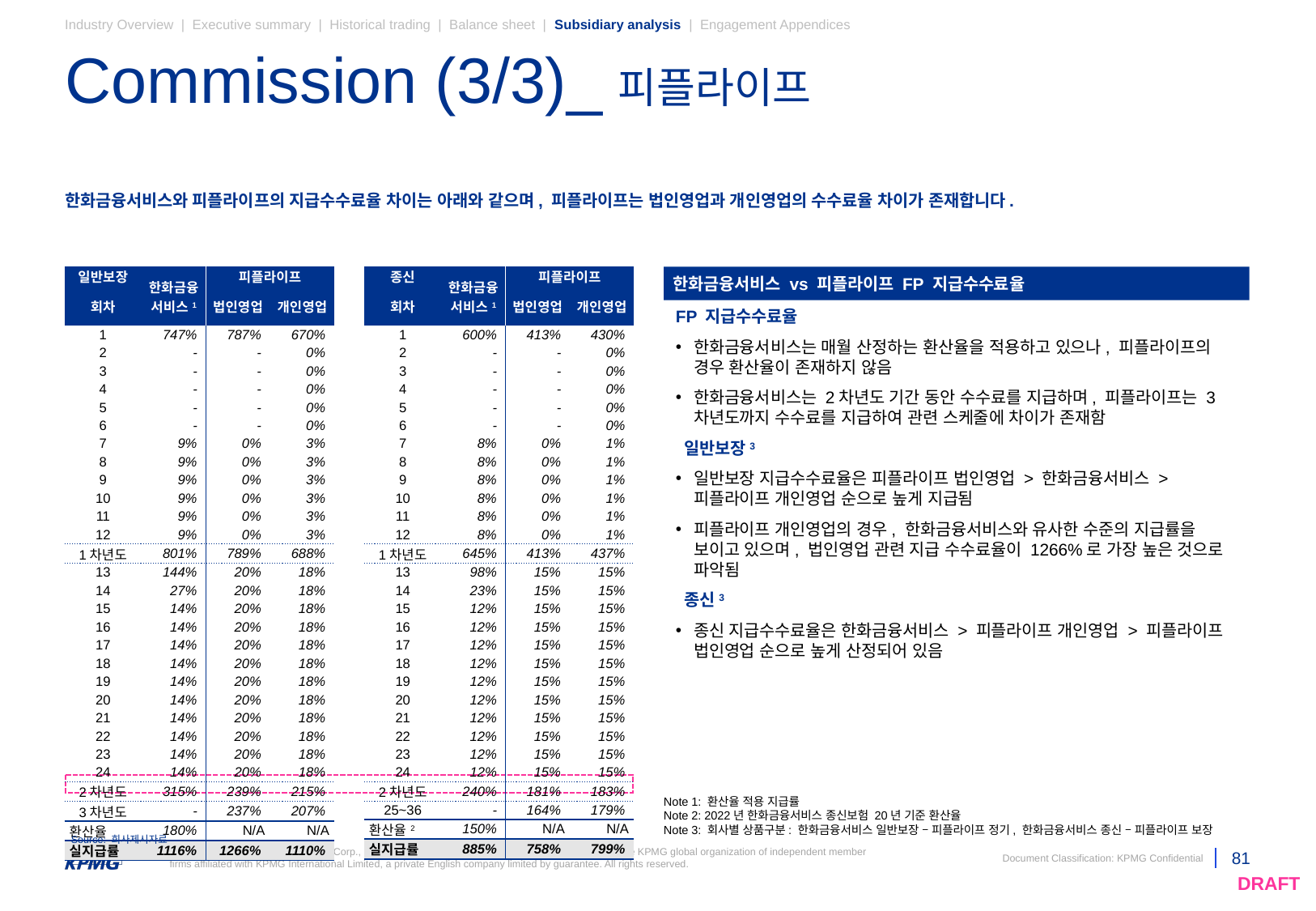

Industry Overview  |  Executive summary  |  Historical trading  |  Balance sheet  |  Subsidiary analysis  |  Engagement Appendices
# Commission (3/3)_피플라이프
한화금융서비스와 피플라이프의 지급수수료율 차이는 아래와 같으며, 피플라이프는 법인영업과 개인영업의 수수료율 차이가 존재합니다.
| 일반보장 | 한화금융서비스1 | 피플라이프 |  |
| --- | --- | --- | --- |
| 회차 |  | 법인영업 | 개인영업 |
| 1 | 747% | 787% | 670% |
| 2 | - | - | 0% |
| 3 | - | - | 0% |
| 4 | - | - | 0% |
| 5 | - | - | 0% |
| 6 | - | - | 0% |
| 7 | 9% | 0% | 3% |
| 8 | 9% | 0% | 3% |
| 9 | 9% | 0% | 3% |
| 10 | 9% | 0% | 3% |
| 11 | 9% | 0% | 3% |
| 12 | 9% | 0% | 3% |
| 1차년도 | 801% | 789% | 688% |
| 13 | 144% | 20% | 18% |
| 14 | 27% | 20% | 18% |
| 15 | 14% | 20% | 18% |
| 16 | 14% | 20% | 18% |
| 17 | 14% | 20% | 18% |
| 18 | 14% | 20% | 18% |
| 19 | 14% | 20% | 18% |
| 20 | 14% | 20% | 18% |
| 21 | 14% | 20% | 18% |
| 22 | 14% | 20% | 18% |
| 23 | 14% | 20% | 18% |
| 24 | 14% | 20% | 18% |
| 2차년도 | 315% | 239% | 215% |
| 3차년도 | - | 237% | 207% |
| 환산율 | 180% | N/A | N/A |
| 실지급률 | 1116% | 1266% | 1110% |
| 종신 | 한화금융서비스1 | 피플라이프 |  |
| --- | --- | --- | --- |
| 회차 |  | 법인영업 | 개인영업 |
| 1 | 600% | 413% | 430% |
| 2 | - | - | 0% |
| 3 | - | - | 0% |
| 4 | - | - | 0% |
| 5 | - | - | 0% |
| 6 | - | - | 0% |
| 7 | 8% | 0% | 1% |
| 8 | 8% | 0% | 1% |
| 9 | 8% | 0% | 1% |
| 10 | 8% | 0% | 1% |
| 11 | 8% | 0% | 1% |
| 12 | 8% | 0% | 1% |
| 1차년도 | 645% | 413% | 437% |
| 13 | 98% | 15% | 15% |
| 14 | 23% | 15% | 15% |
| 15 | 12% | 15% | 15% |
| 16 | 12% | 15% | 15% |
| 17 | 12% | 15% | 15% |
| 18 | 12% | 15% | 15% |
| 19 | 12% | 15% | 15% |
| 20 | 12% | 15% | 15% |
| 21 | 12% | 15% | 15% |
| 22 | 12% | 15% | 15% |
| 23 | 12% | 15% | 15% |
| 24 | 12% | 15% | 15% |
| 2차년도 | 240% | 181% | 183% |
| 25~36 | - | 164% | 179% |
| 환산율2 | 150% | N/A | N/A |
| 실지급률 | 885% | 758% | 799% |
한화금융서비스 vs 피플라이프 FP 지급수수료율
FP 지급수수료율
한화금융서비스는 매월 산정하는 환산율을 적용하고 있으나, 피플라이프의 경우 환산율이 존재하지 않음
한화금융서비스는 2차년도 기간 동안 수수료를 지급하며, 피플라이프는 3차년도까지 수수료를 지급하여 관련 스케줄에 차이가 존재함
 일반보장3
일반보장 지급수수료율은 피플라이프 법인영업 > 한화금융서비스 > 피플라이프 개인영업 순으로 높게 지급됨
피플라이프 개인영업의 경우, 한화금융서비스와 유사한 수준의 지급률을 보이고 있으며, 법인영업 관련 지급 수수료율이 1266%로 가장 높은 것으로 파악됨
 종신3
종신 지급수수료율은 한화금융서비스 > 피플라이프 개인영업 > 피플라이프 법인영업 순으로 높게 산정되어 있음

Note 1: 환산율 적용 지급률
Note 2: 2022년 한화금융서비스 종신보험 20년 기준 환산율
Note 3: 회사별 상품구분: 한화금융서비스 일반보장 – 피플라이프 정기, 한화금융서비스 종신 – 피플라이프 보장
Source: 회사제시자료